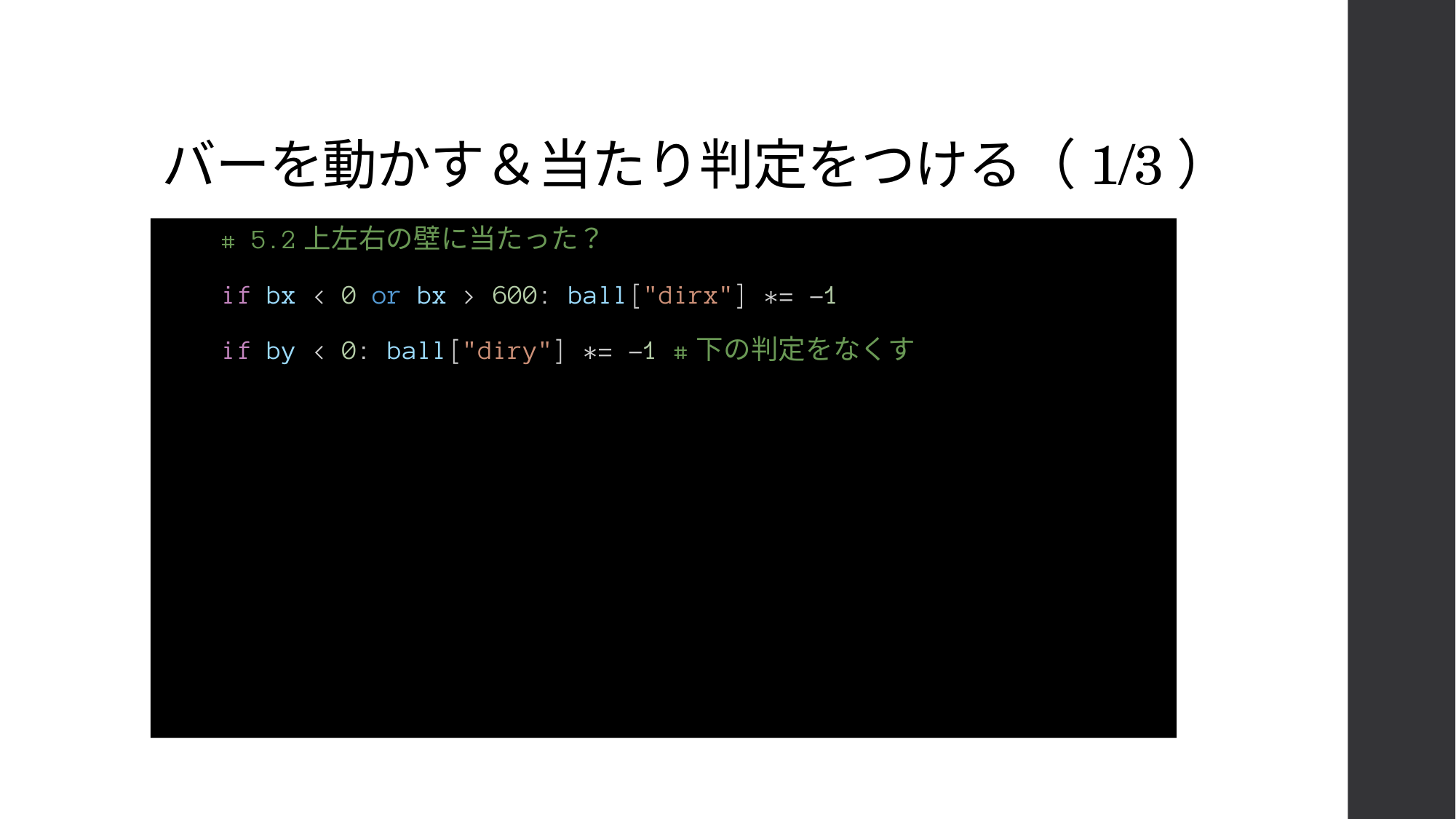

# バーを動かす＆当たり判定をつける（1/3）
    # 5.2上左右の壁に当たった？
    if bx < 0 or bx > 600: ball["dirx"] *= -1
    if by < 0: ball["diry"] *= -1 #下の判定をなくす